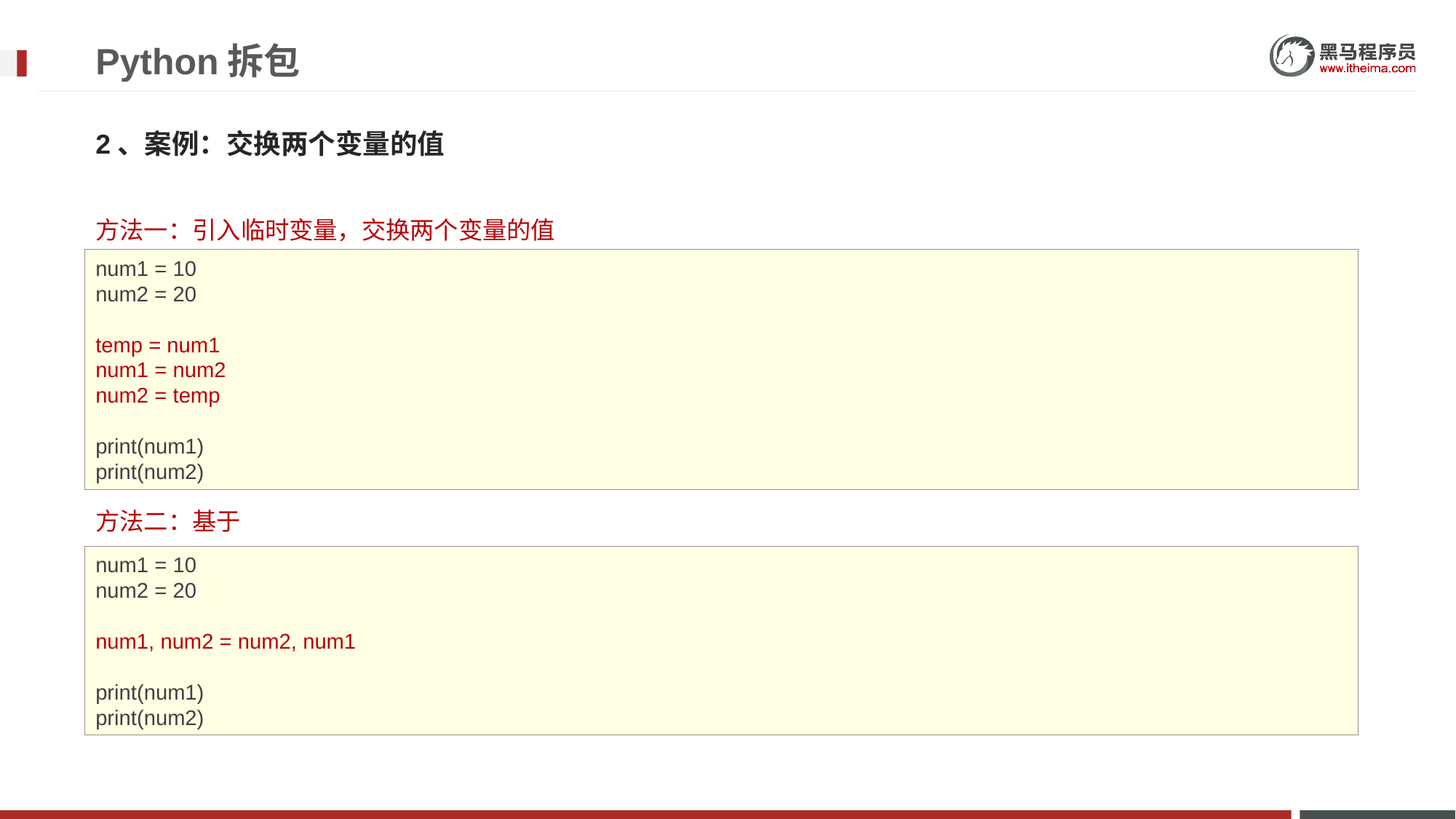

# Python拆包
2、案例：交换两个变量的值
方法一：引入临时变量，交换两个变量的值

方法二：基于
num1 = 10
num2 = 20

temp = num1
num1 = num2
num2 = temp

print(num1)
print(num2)
num1 = 10
num2 = 20

num1, num2 = num2, num1

print(num1)
print(num2)